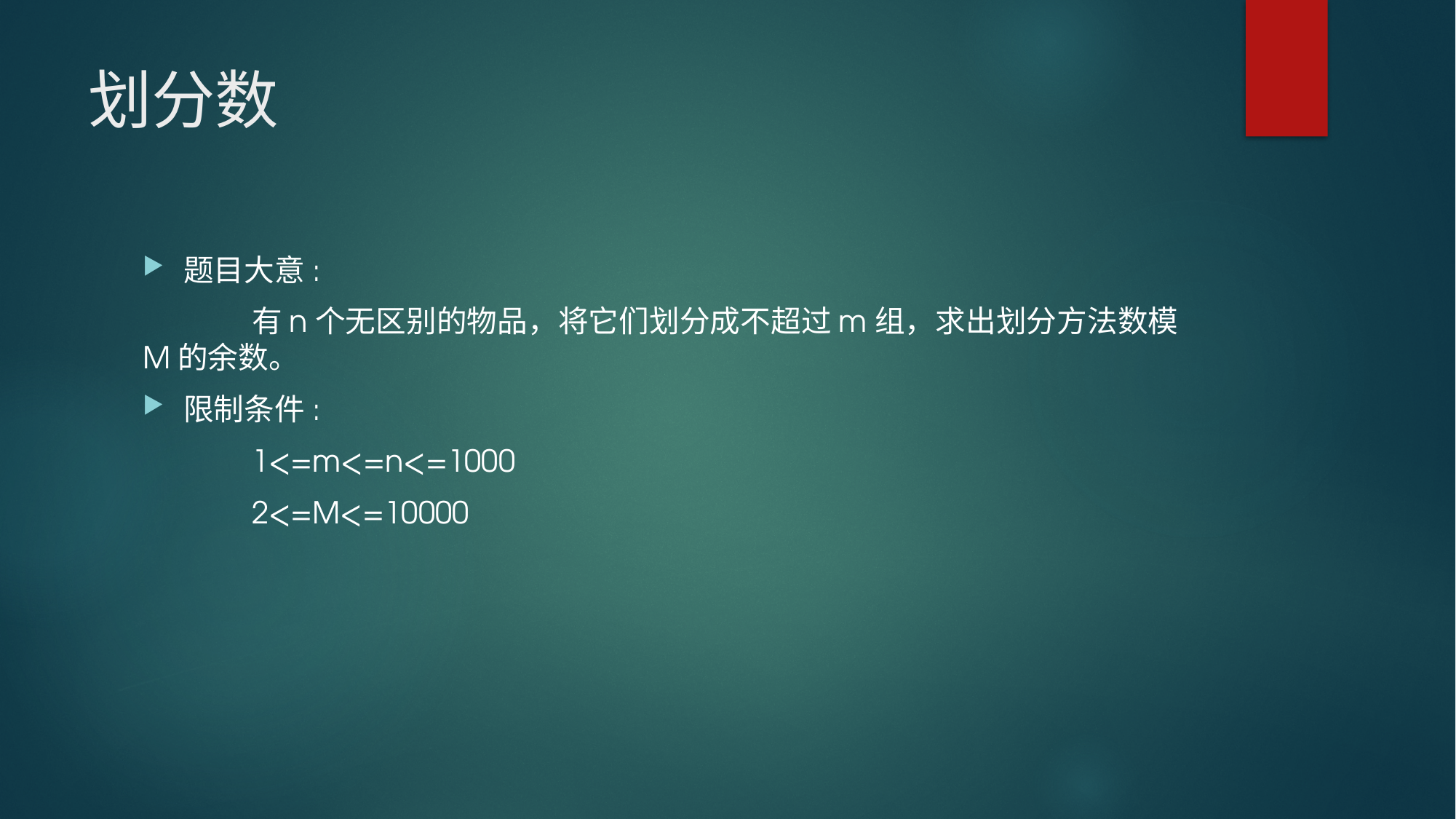

# 划分数
题目大意:
	有n个无区别的物品，将它们划分成不超过m组，求出划分方法数模M的余数。
限制条件:
	1<=m<=n<=1000
	2<=M<=10000